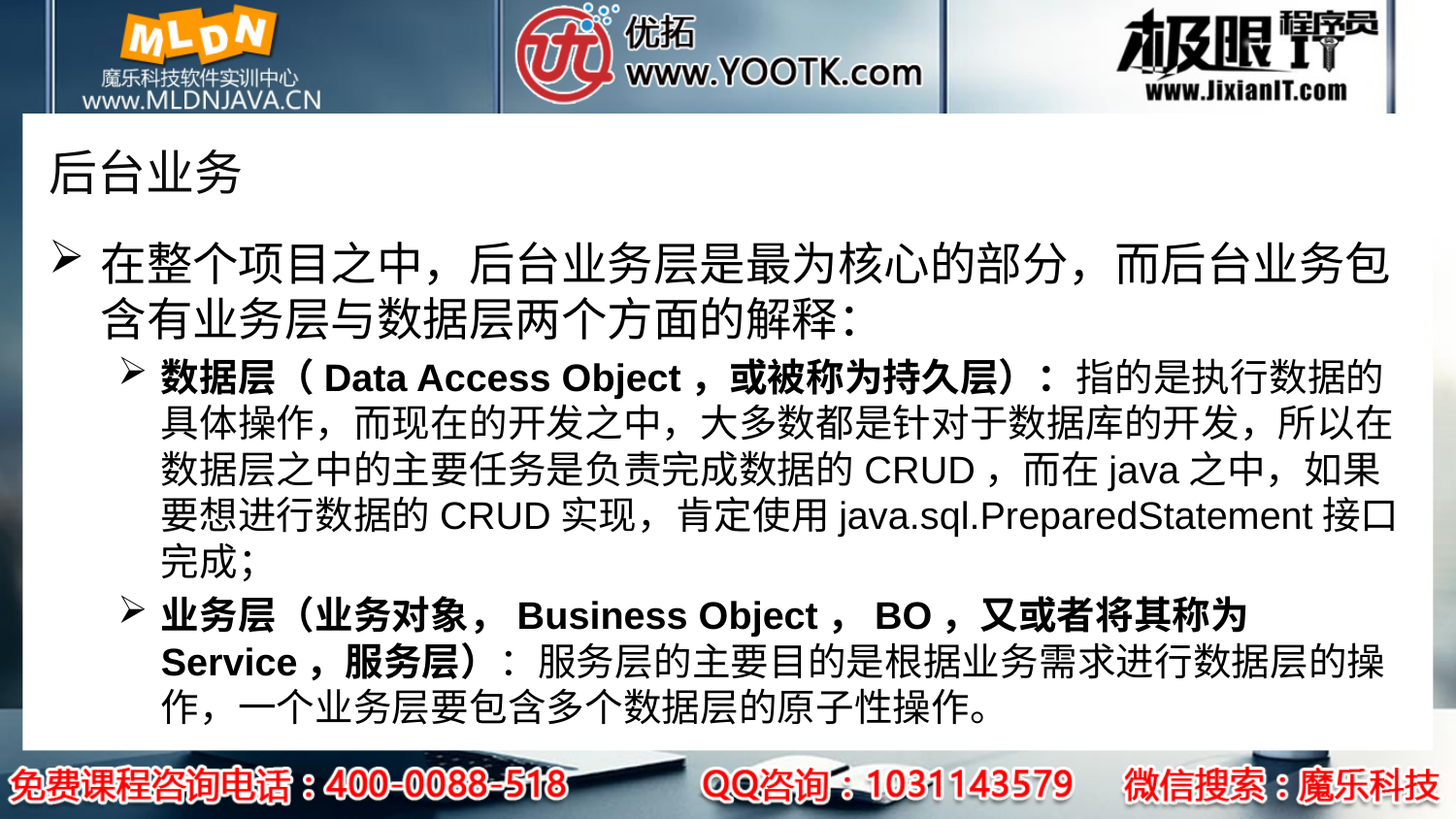

# 后台业务
在整个项目之中，后台业务层是最为核心的部分，而后台业务包含有业务层与数据层两个方面的解释：
数据层（Data Access Object，或被称为持久层）：指的是执行数据的具体操作，而现在的开发之中，大多数都是针对于数据库的开发，所以在数据层之中的主要任务是负责完成数据的CRUD，而在java之中，如果要想进行数据的CRUD实现，肯定使用java.sql.PreparedStatement接口完成；
业务层（业务对象，Business Object，BO，又或者将其称为Service，服务层）：服务层的主要目的是根据业务需求进行数据层的操作，一个业务层要包含多个数据层的原子性操作。